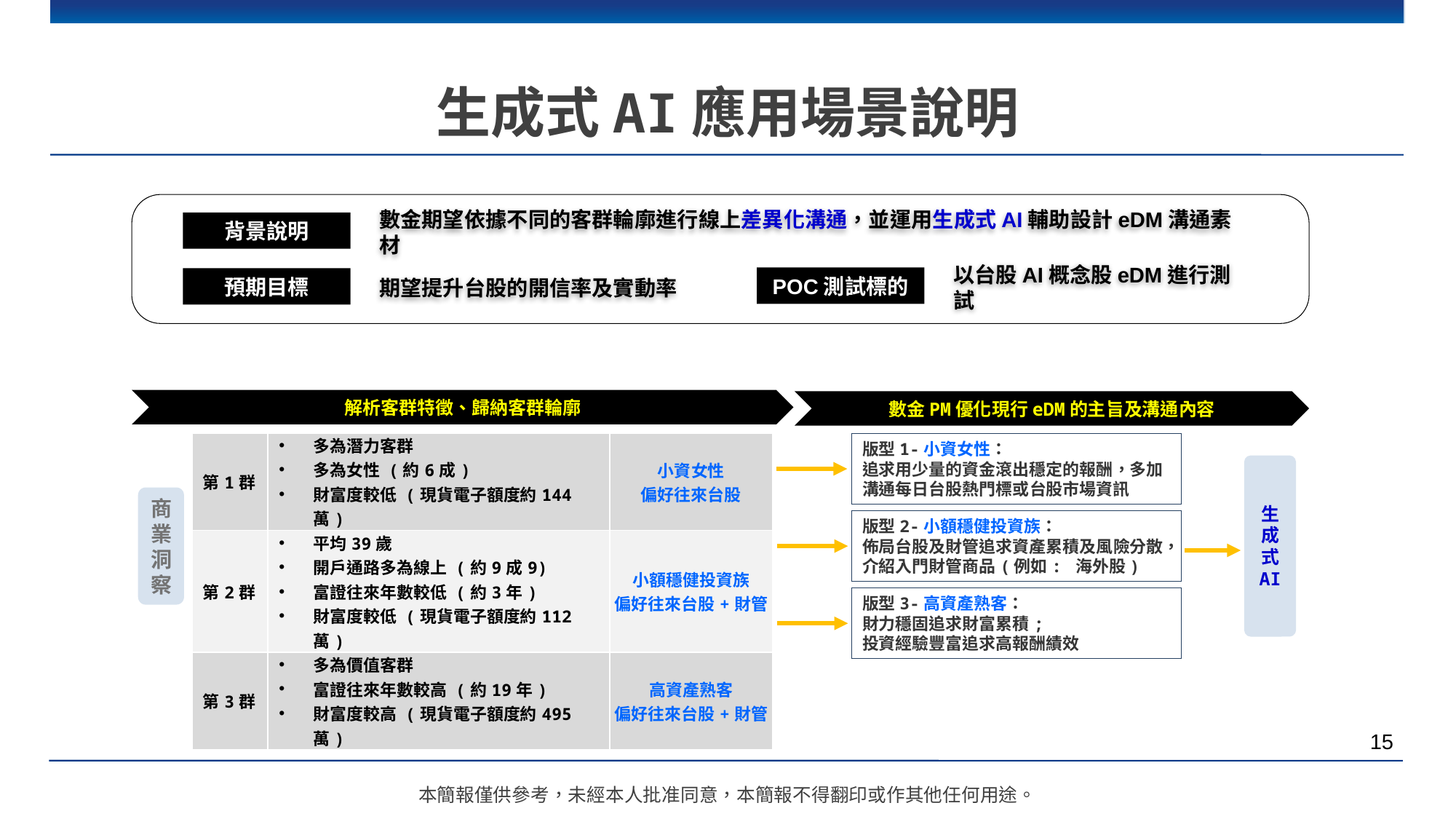

# 生成式AI應用場景說明

背景說明
數金期望依據不同的客群輪廓進行線上差異化溝通，並運用生成式AI輔助設計eDM溝通素材
POC測試標的
以台股AI概念股eDM進行測試
預期目標
期望提升台股的開信率及實動率

解析客群特徵、歸納客群輪廓
數金PM優化現行eDM的主旨及溝通內容
商業洞察
| 第1群 | 多為潛力客群 多為女性 (約6成) 財富度較低 (現貨電子額度約144萬) | 小資女性 偏好往來台股 |
| --- | --- | --- |
| 第2群 | 平均39歲 開戶通路多為線上 (約9成9) 富證往來年數較低 (約3年) 財富度較低 (現貨電子額度約112萬) | 小額穩健投資族 偏好往來台股+財管 |
| 第3群 | 多為價值客群 富證往來年數較高 (約19年) 財富度較高 (現貨電子額度約495萬) | 高資產熟客 偏好往來台股+財管 |
版型1-小資女性：
追求用少量的資金滾出穩定的報酬，多加溝通每日台股熱門標或台股市場資訊
版型2-小額穩健投資族：
佈局台股及財管追求資產累積及風險分散，介紹入門財管商品(例如: 海外股)
版型3-高資產熟客：
財力穩固追求財富累積;
投資經驗豐富追求高報酬績效
生成式
AI
15